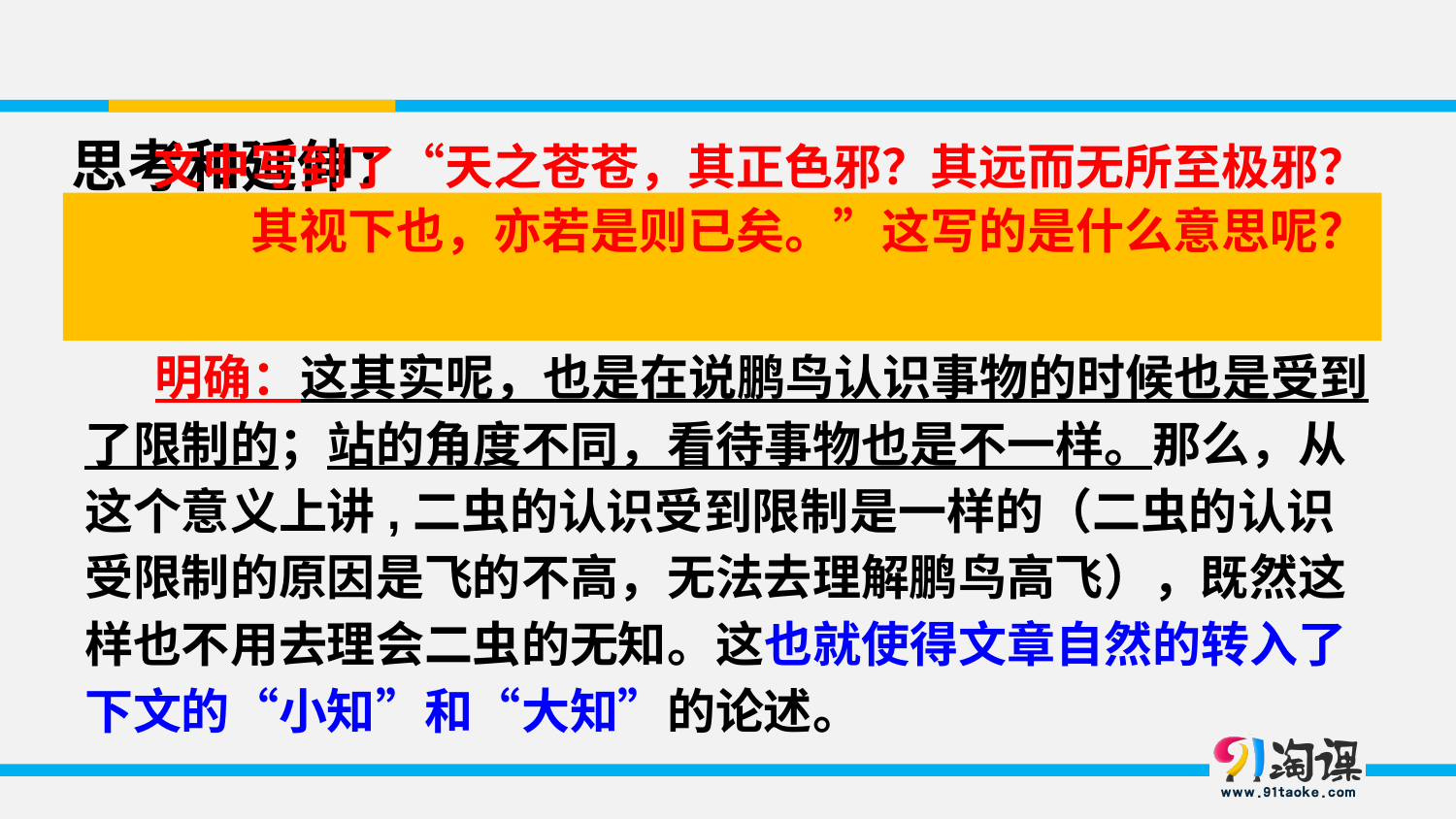

思考和延伸：
　  文中写到了“天之苍苍，其正色邪？其远而无所至极邪？其视下也，亦若是则已矣。”这写的是什么意思呢？

　  明确：这其实呢，也是在说鹏鸟认识事物的时候也是受到了限制的；站的角度不同，看待事物也是不一样。那么，从这个意义上讲,二虫的认识受到限制是一样的（二虫的认识受限制的原因是飞的不高，无法去理解鹏鸟高飞），既然这样也不用去理会二虫的无知。这也就使得文章自然的转入了下文的“小知”和“大知”的论述。